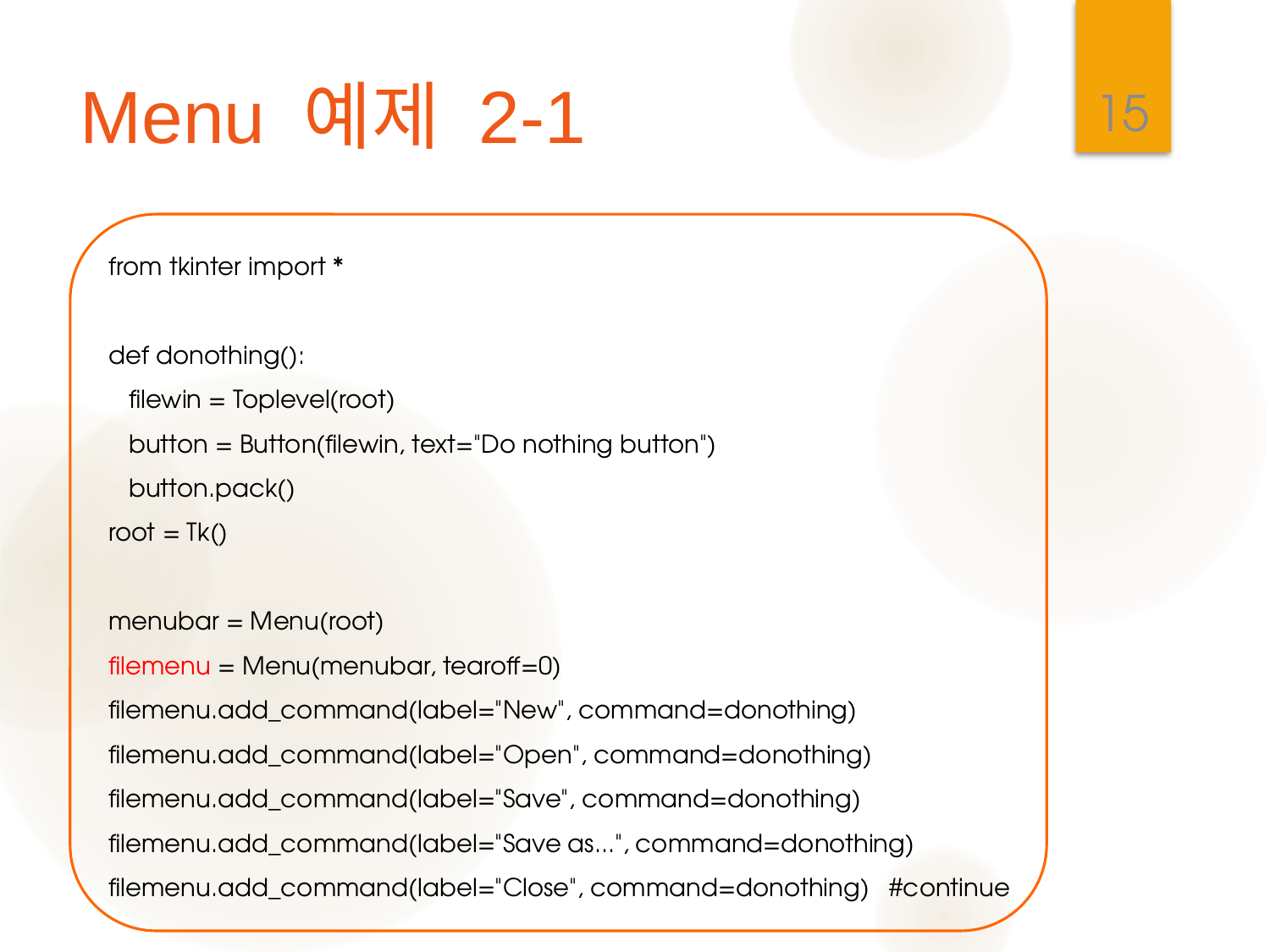

15
# Menu 예제 2-1

from tkinter import *

def donothing():
   filewin = Toplevel(root)
   button = Button(filewin, text="Do nothing button")
   button.pack()
root = Tk()

menubar = Menu(root)
filemenu = Menu(menubar, tearoff=0)
filemenu.add_command(label="New", command=donothing)
filemenu.add_command(label="Open", command=donothing)
filemenu.add_command(label="Save", command=donothing)
filemenu.add_command(label="Save as...", command=donothing)
filemenu.add_command(label="Close", command=donothing)   #continue